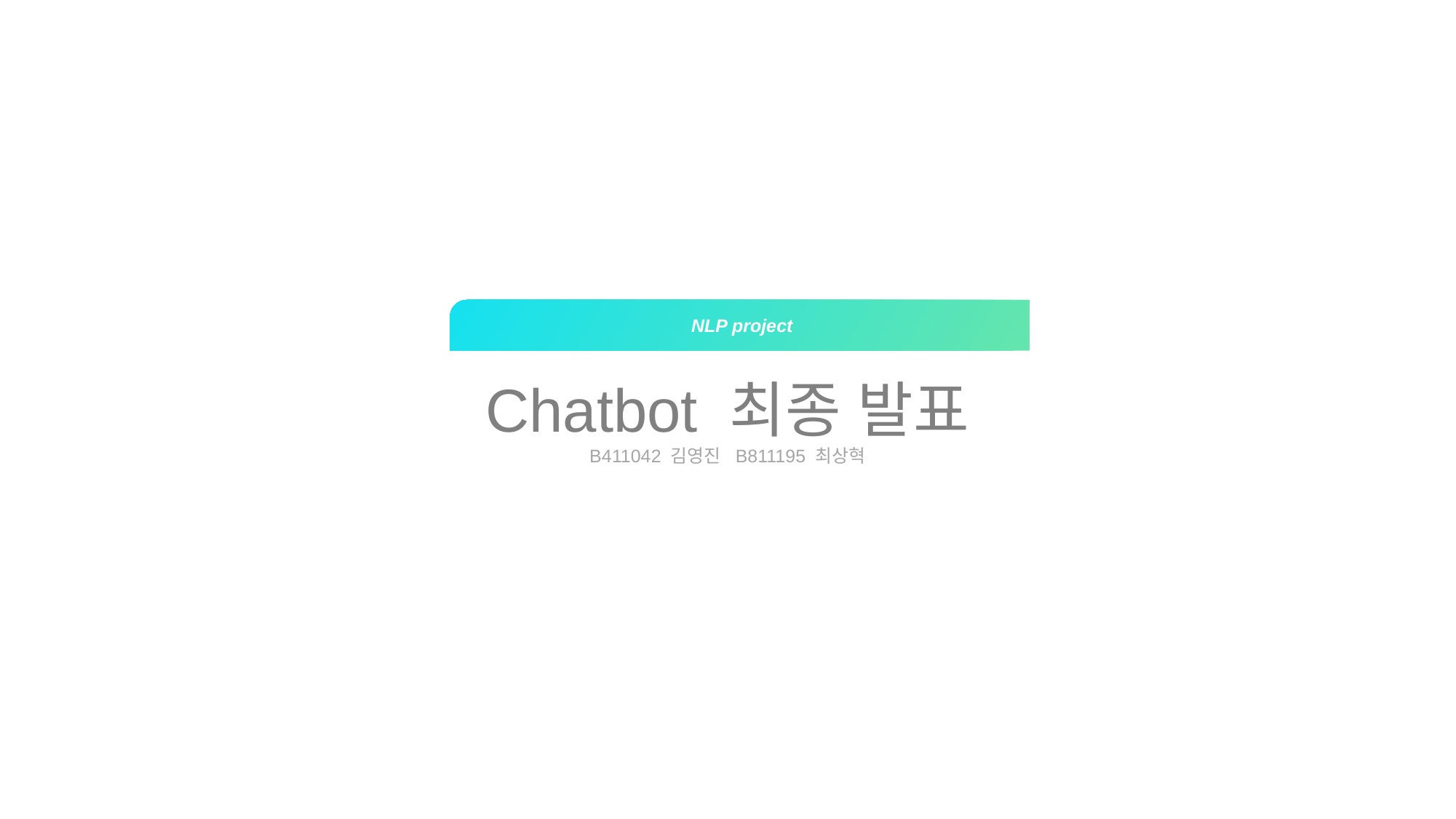

NLP project
Chatbot 최종 발표
B411042 김영진  B811195 최상혁